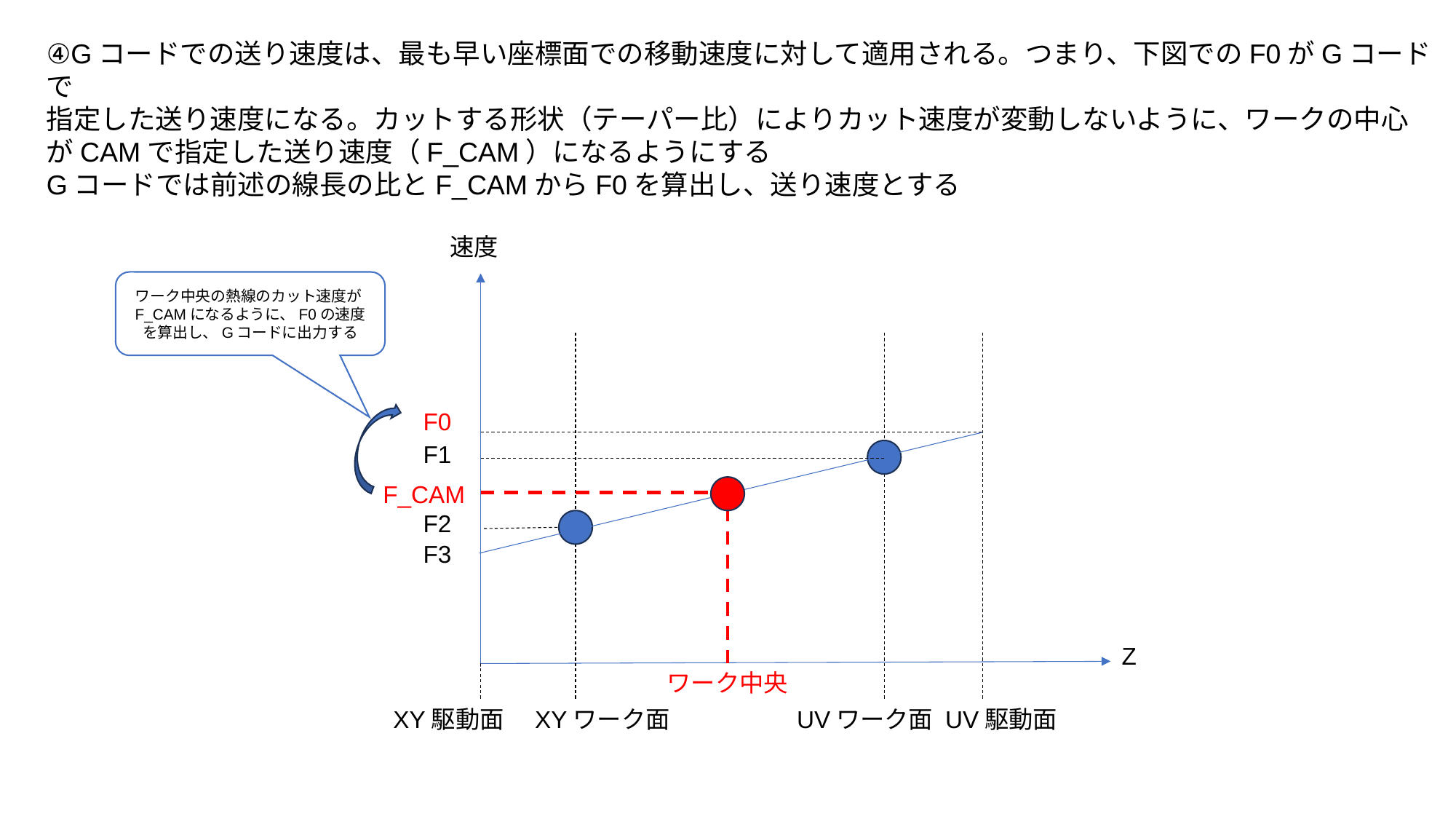

④Gコードでの送り速度は、最も早い座標面での移動速度に対して適用される。つまり、下図でのF0がGコードで
指定した送り速度になる。カットする形状（テーパー比）によりカット速度が変動しないように、ワークの中心がCAMで指定した送り速度（F_CAM）になるようにする
Gコードでは前述の線長の比とF_CAMからF0を算出し、送り速度とする
速度
F0
F1

F2

F3
Z
UVワーク面
XY駆動面
UV駆動面
XYワーク面
ワーク中央の熱線のカット速度がF_CAMになるように、F0の速度を算出し、Gコードに出力する

F_CAM

ワーク中央